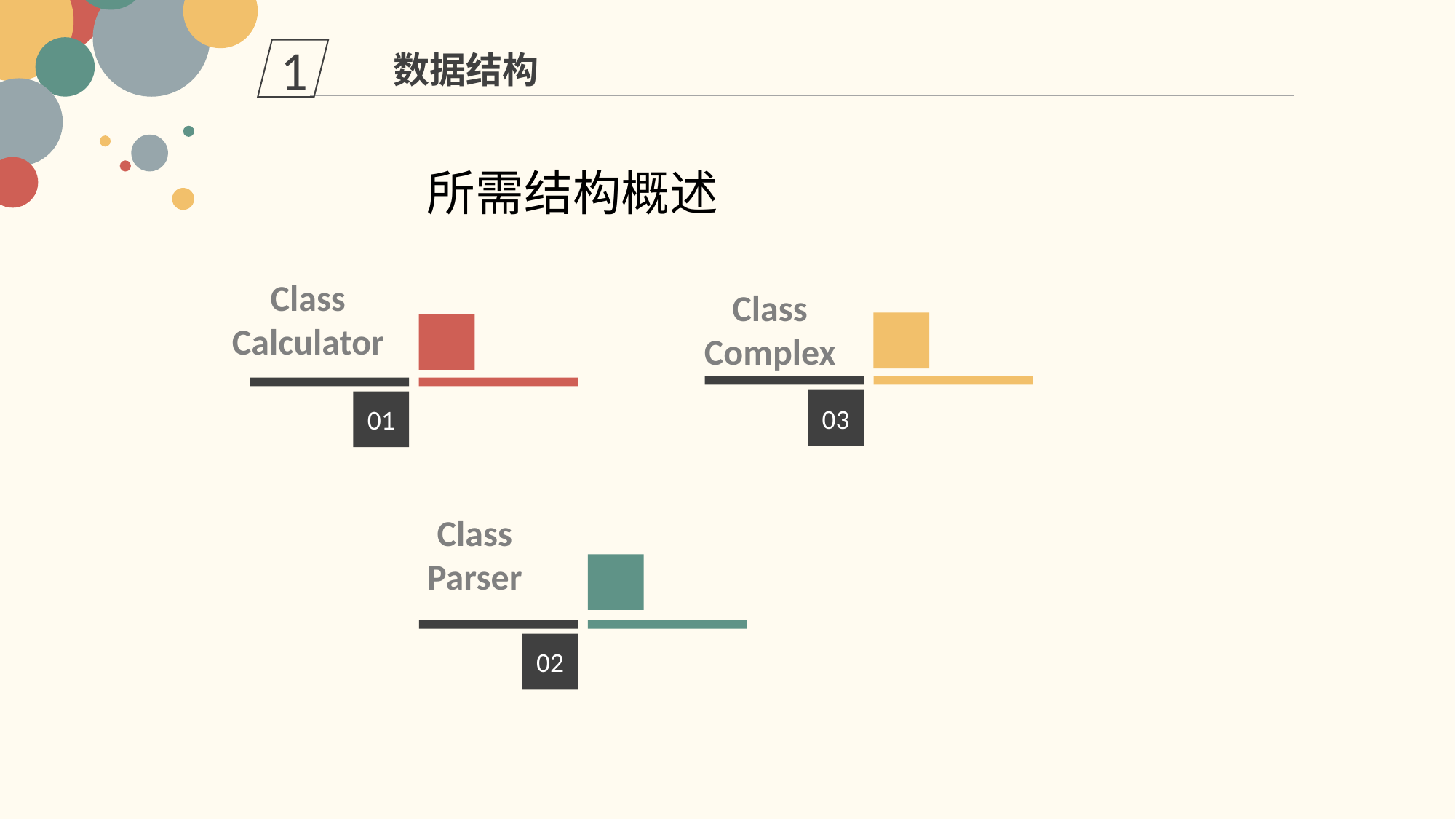

1
数据结构
所需结构概述
Class
Calculator
Class
Complex

03
01
Class
Parser

02